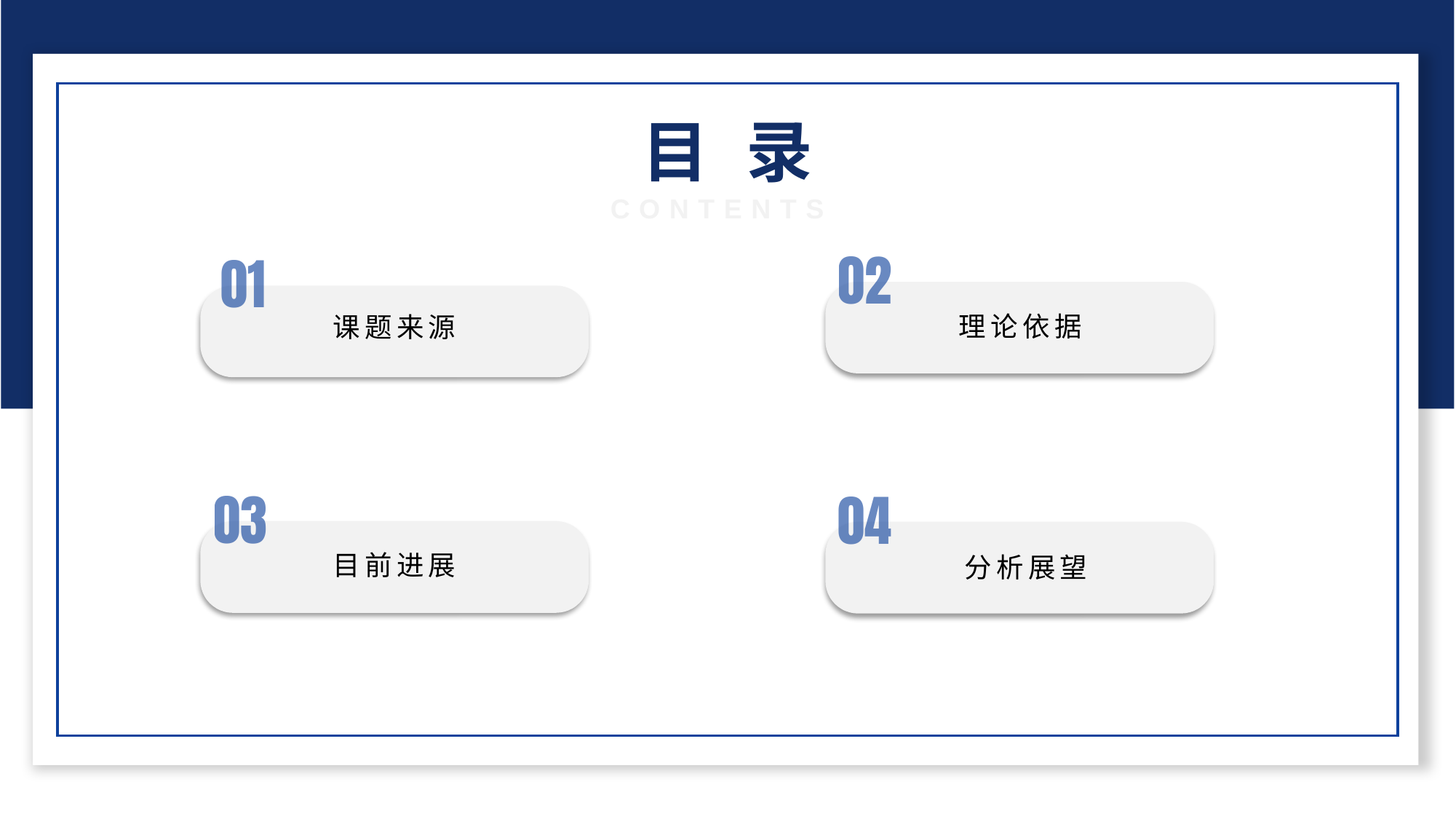

目录
CONTENTS
02

01

课题来源
理论依据
03

目前进展
04

分析展望